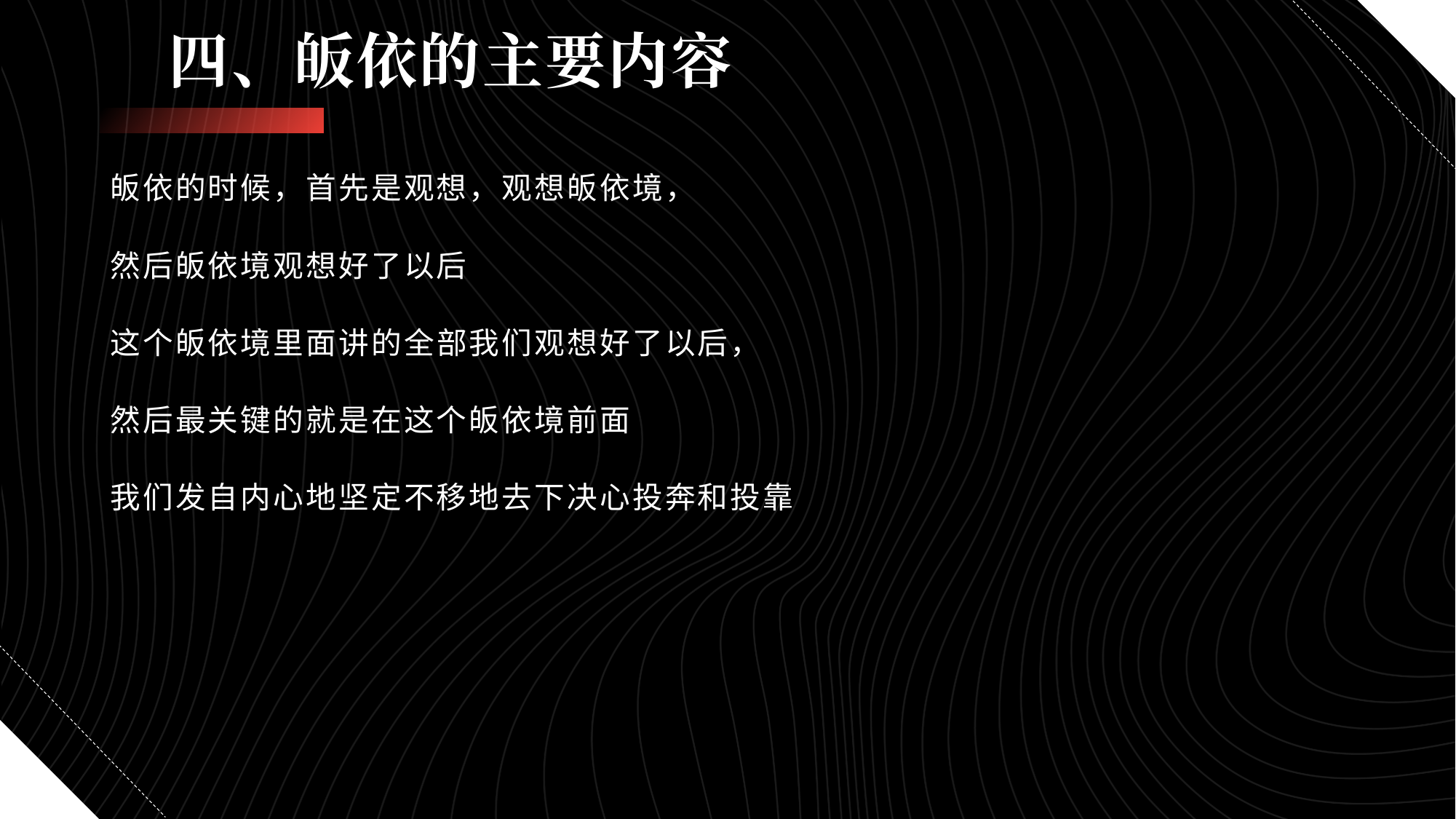

# 四、皈依的主要内容
皈依的时候，首先是观想，观想皈依境，
然后皈依境观想好了以后
这个皈依境里面讲的全部我们观想好了以后，
然后最关键的就是在这个皈依境前面
我们发自内心地坚定不移地去下决心投奔和投靠